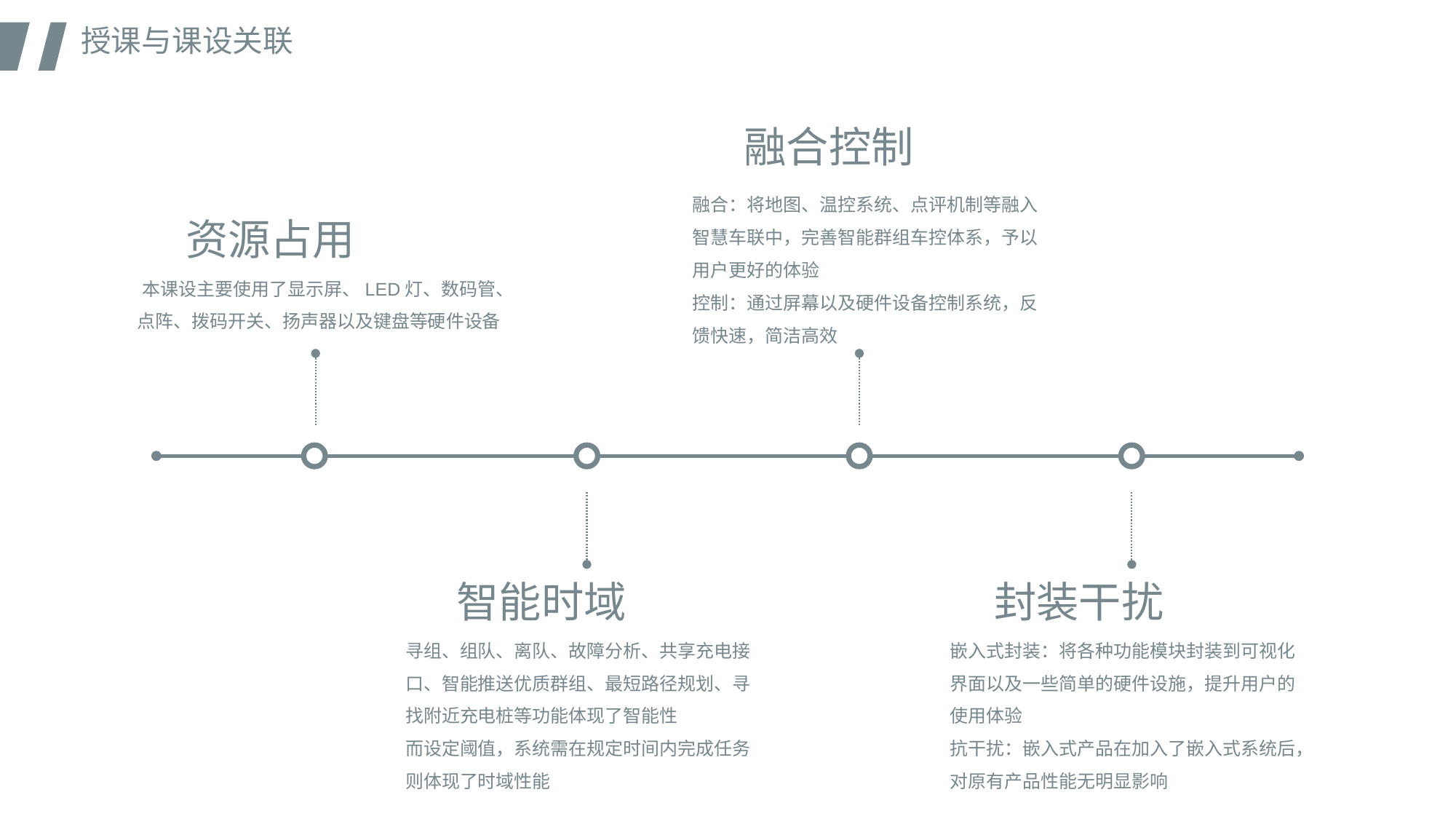

授课与课设关联

融合控制
融合：将地图、温控系统、点评机制等融入智慧车联中，完善智能群组车控体系，予以用户更好的体验
控制：通过屏幕以及硬件设备控制系统，反馈快速，简洁高效
资源占用
本课设主要使用了显示屏、LED灯、数码管、点阵、拨码开关、扬声器以及键盘等硬件设备

智能时域
封装干扰
寻组、组队、离队、故障分析、共享充电接口、智能推送优质群组、最短路径规划、寻找附近充电桩等功能体现了智能性
而设定阈值，系统需在规定时间内完成任务则体现了时域性能
嵌入式封装：将各种功能模块封装到可视化界面以及一些简单的硬件设施，提升用户的使用体验
抗干扰：嵌入式产品在加入了嵌入式系统后，对原有产品性能无明显影响